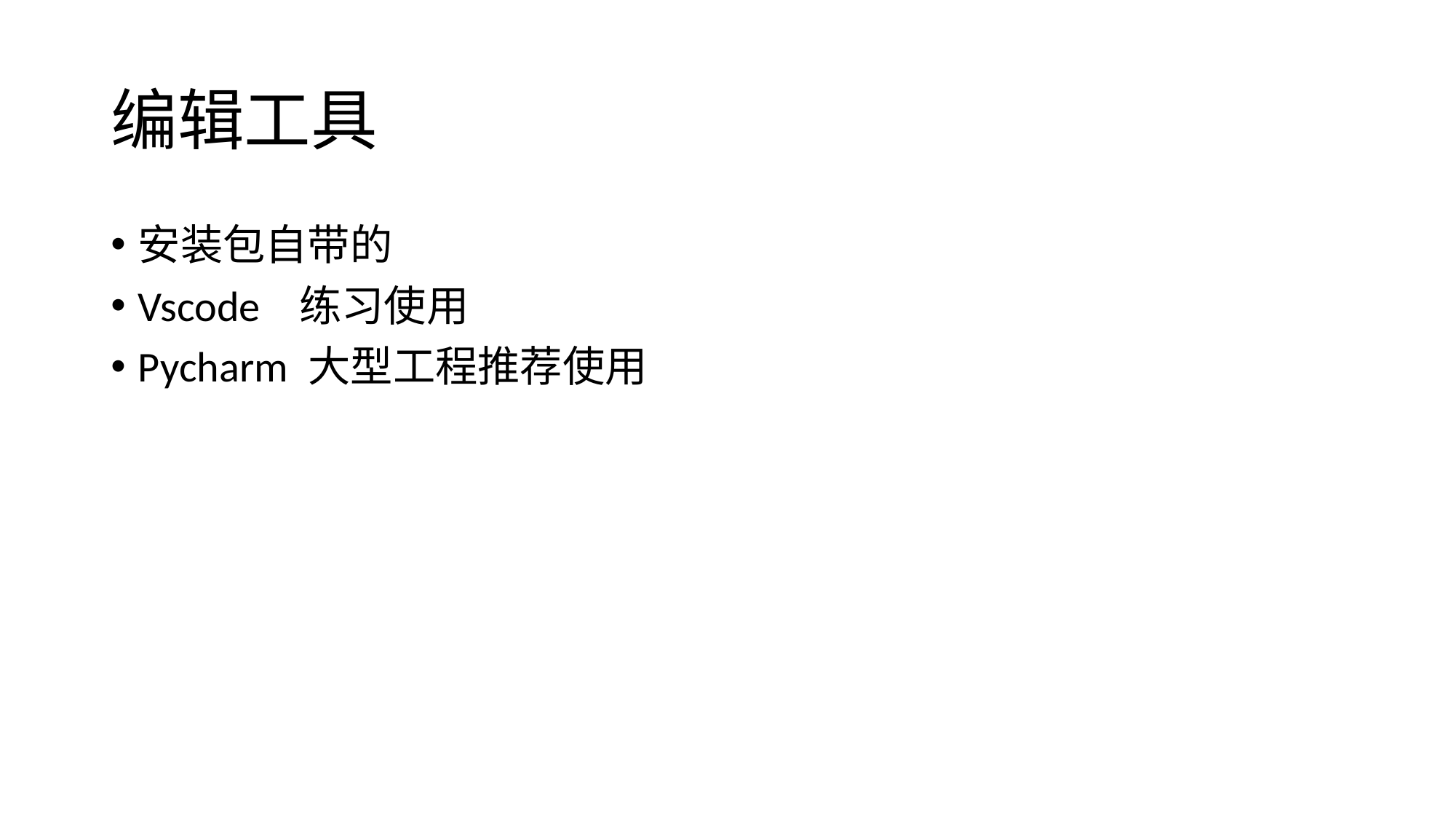

# 编辑工具
安装包自带的
Vscode   练习使用
Pycharm 大型工程推荐使用